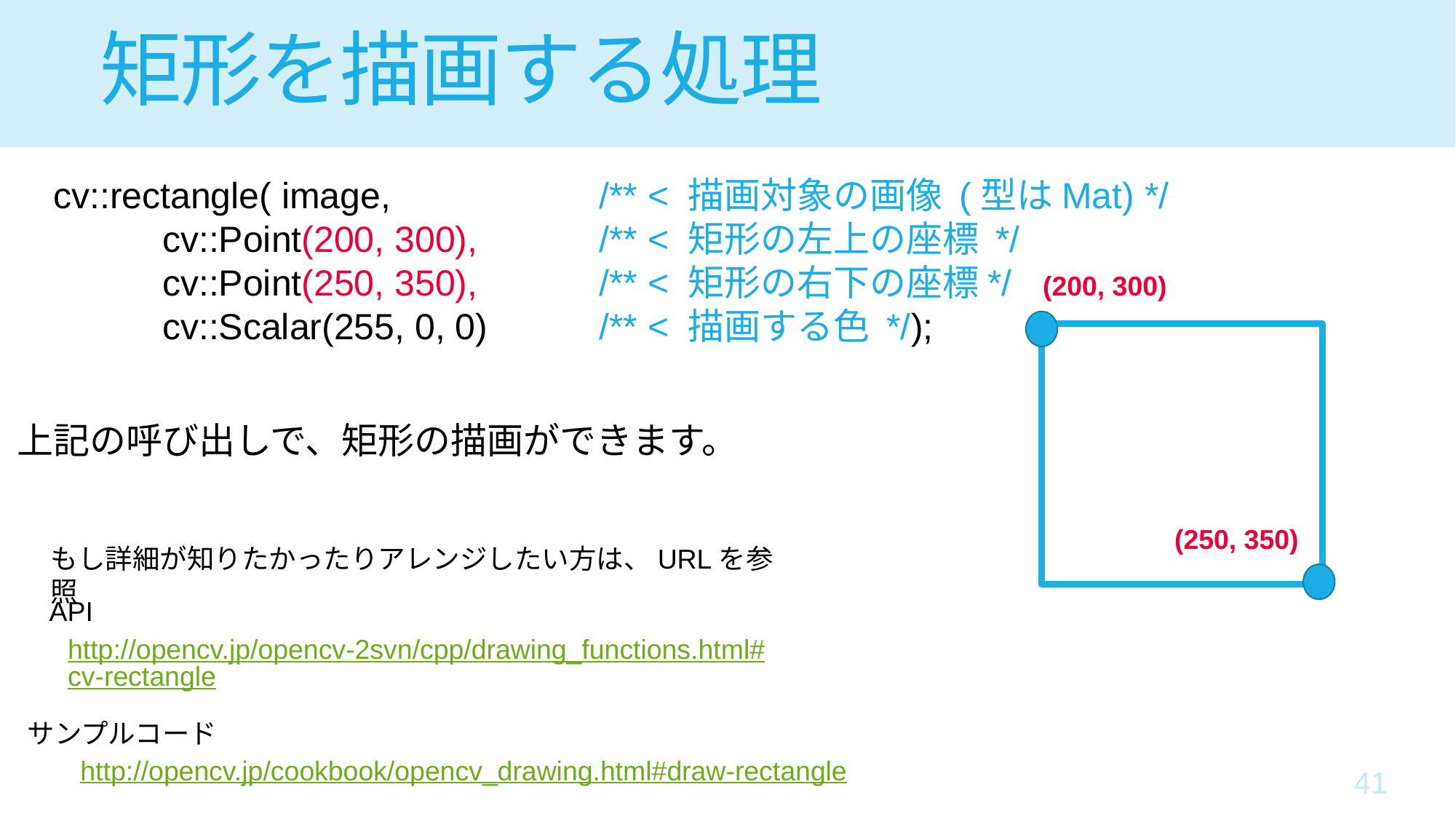

# 矩形を描画する処理
cv::rectangle( image, 	 	/** < 描画対象の画像 (型はMat) */
	cv::Point(200, 300), 		/** < 矩形の左上の座標 */
	cv::Point(250, 350), 		/** < 矩形の右下の座標*/
	cv::Scalar(255, 0, 0) 	/** < 描画する色 */);
(200, 300)

上記の呼び出しで、矩形の描画ができます。
(250, 350)
もし詳細が知りたかったりアレンジしたい方は、URLを参照

API
http://opencv.jp/opencv-2svn/cpp/drawing_functions.html#cv-rectangle
サンプルコード
http://opencv.jp/cookbook/opencv_drawing.html#draw-rectangle